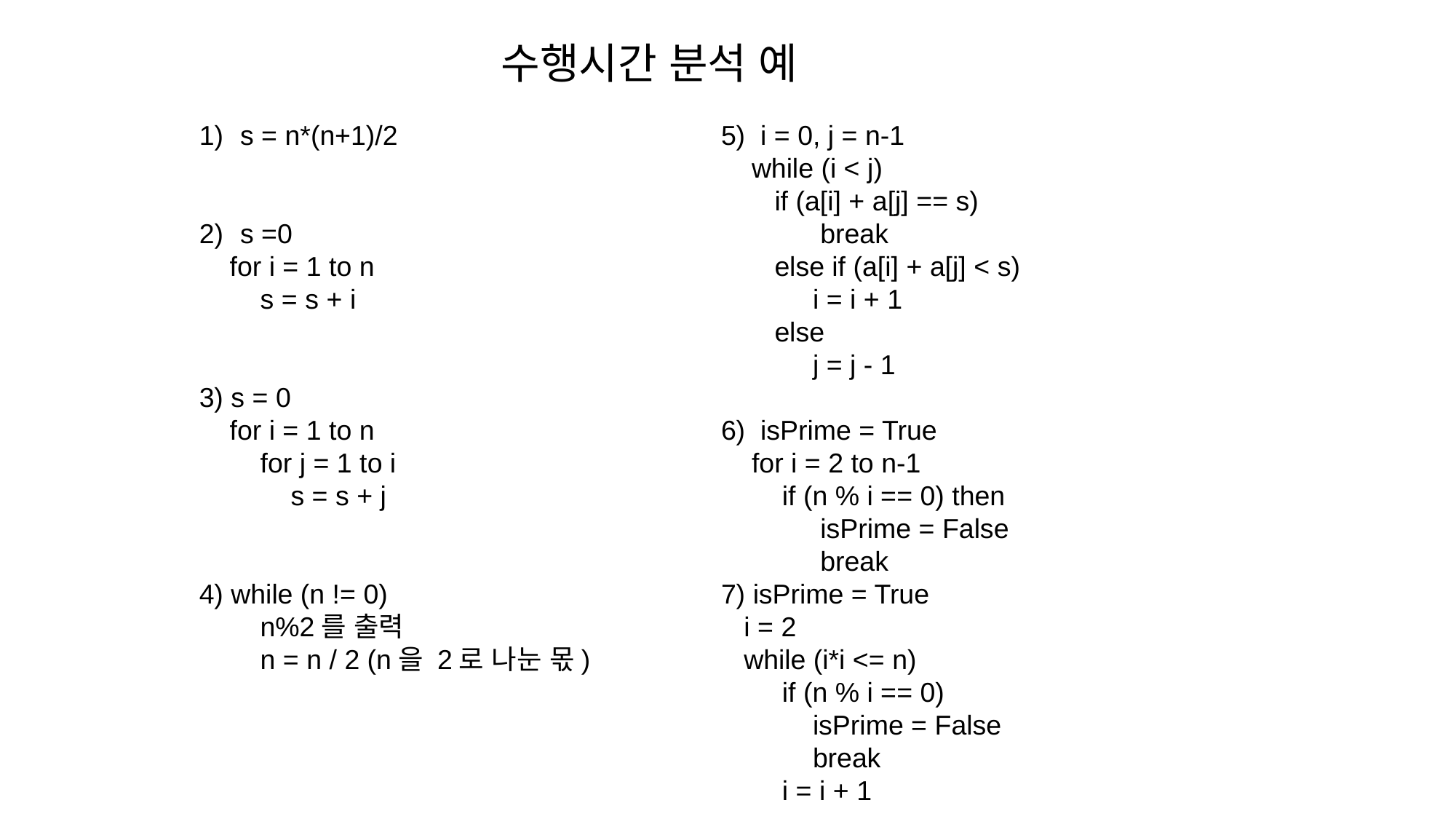

수행시간 분석 예
s = n*(n+1)/2

s =0
    for i = 1 to n
        s = s + i

3) s = 0
    for i = 1 to n
        for j = 1 to i
            s = s + j

4) while (n != 0)
        n%2를 출력
        n = n / 2 (n을 2로 나눈 몫)

5)  i = 0, j = n-1
    while (i < j)
       if (a[i] + a[j] == s)
             break
       else if (a[i] + a[j] < s)
            i = i + 1
       else
            j = j - 1

6)  isPrime = True
    for i = 2 to n-1
        if (n % i == 0) then
             isPrime = False
             break
7) isPrime = True
   i = 2
   while (i*i <= n)
        if (n % i == 0)
            isPrime = False
            break
        i = i + 1